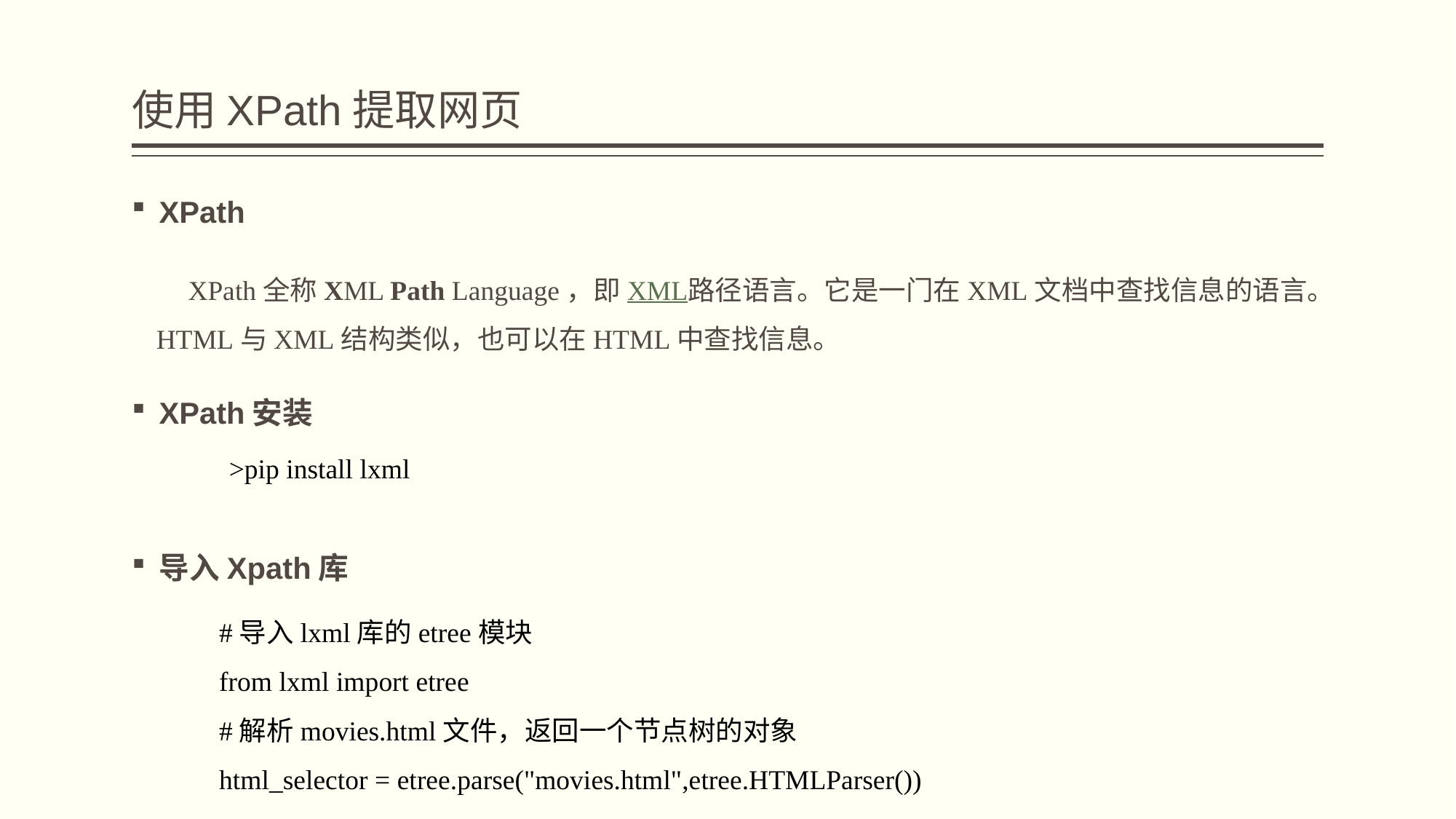

# 使用XPath提取网页
XPath
XPath全称XML Path Language，即XML路径语言。它是一门在XML文档中查找信息的语言。HTML与XML结构类似，也可以在HTML中查找信息。
XPath安装
>pip install lxml
导入Xpath库
#导入lxml库的etree模块
from lxml import etree
#解析movies.html文件，返回一个节点树的对象
html_selector = etree.parse("movies.html",etree.HTMLParser())